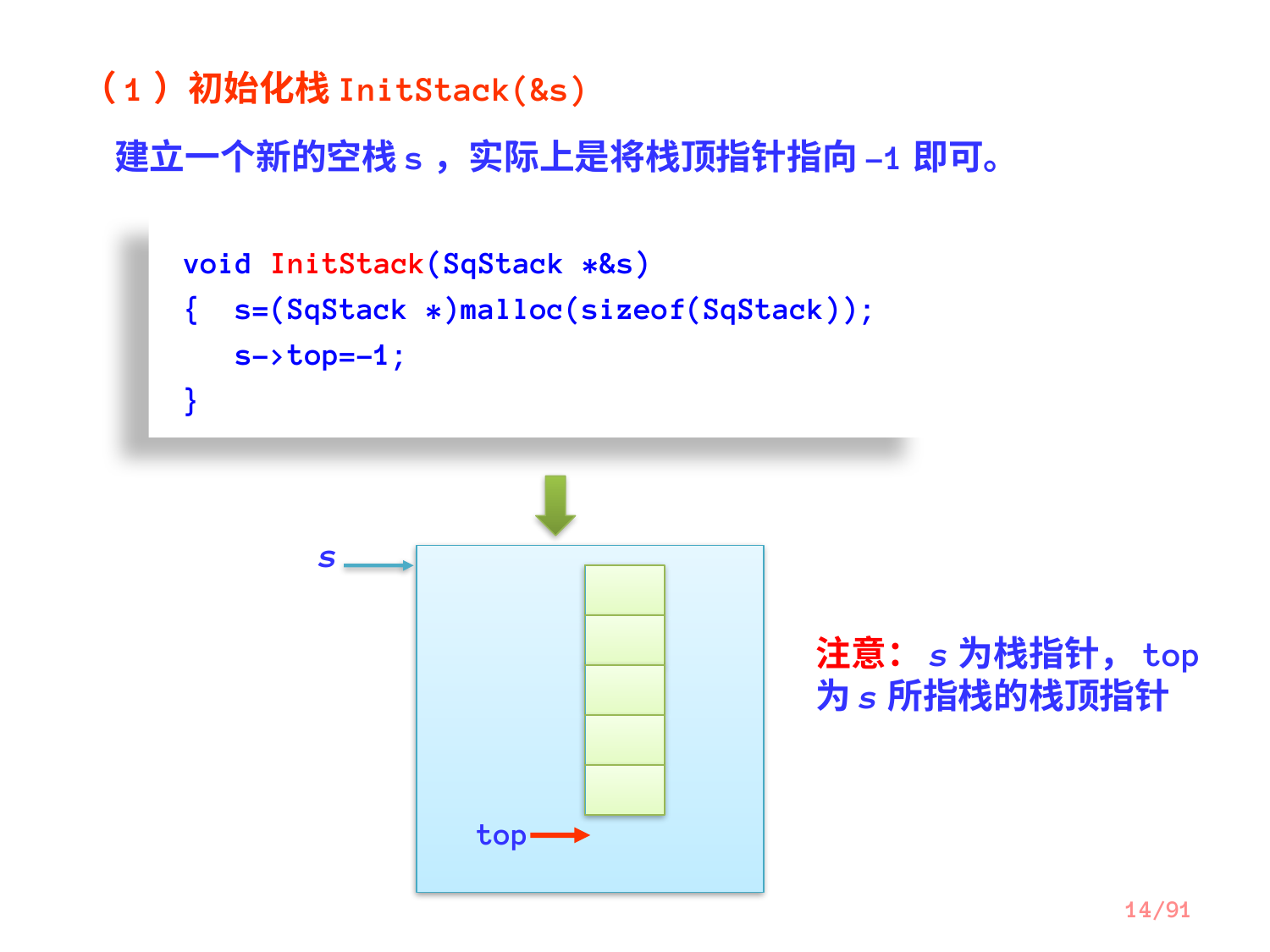

（1）初始化栈InitStack(&s)
   建立一个新的空栈s，实际上是将栈顶指针指向-1即可。
void InitStack(SqStack *&s)
{  s=(SqStack *)malloc(sizeof(SqStack));
   s->top=-1;
}

s

注意：s为栈指针，top为s所指栈的栈顶指针

top

14/91